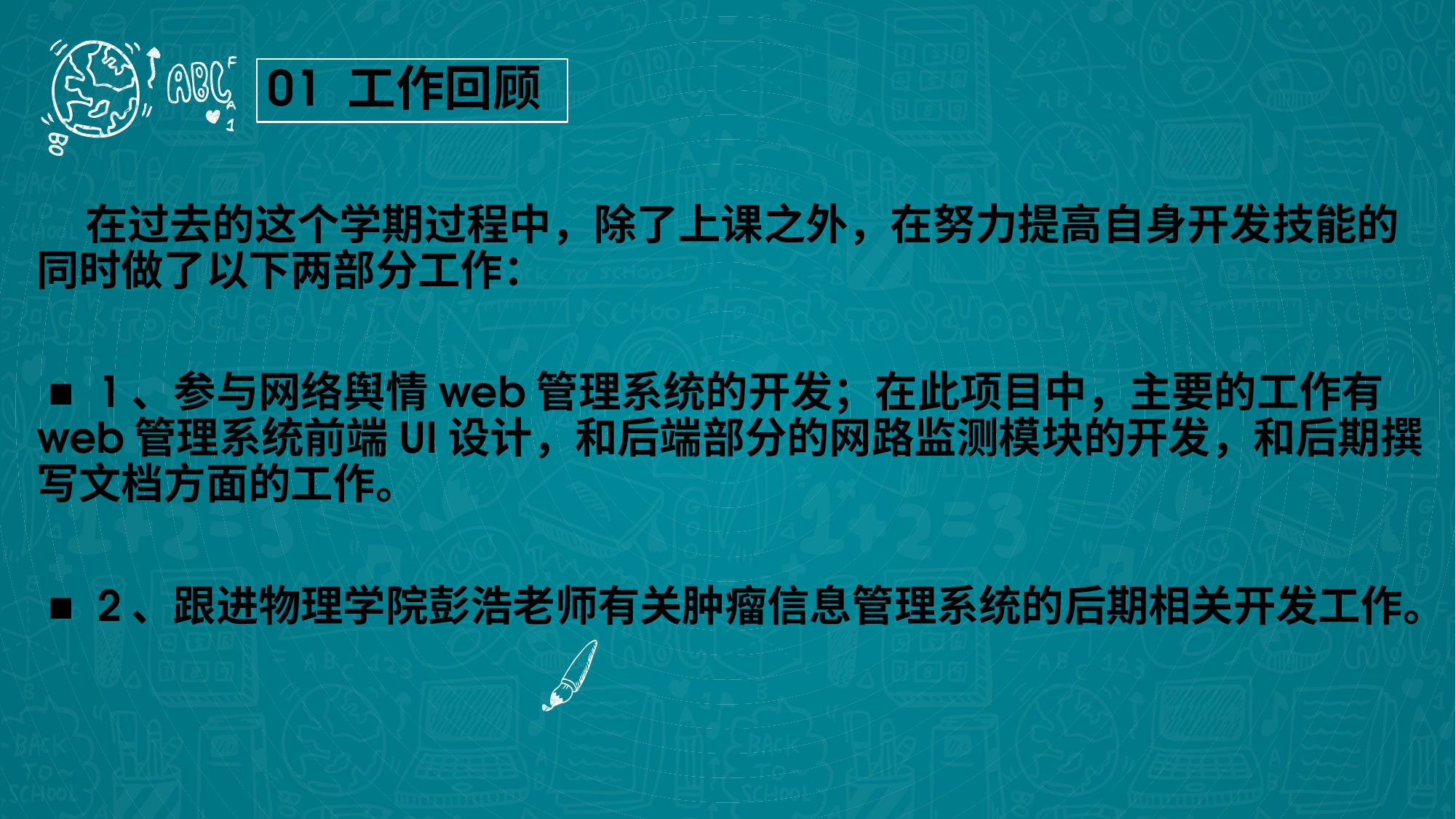

01 工作回顾
    在过去的这个学期过程中，除了上课之外，在努力提高自身开发技能的同时做了以下两部分工作：

 ■  1、参与网络舆情web管理系统的开发；在此项目中，主要的工作有web管理系统前端UI设计，和后端部分的网路监测模块的开发，和后期撰写文档方面的工作。

 ■  2、跟进物理学院彭浩老师有关肿瘤信息管理系统的后期相关开发工作。